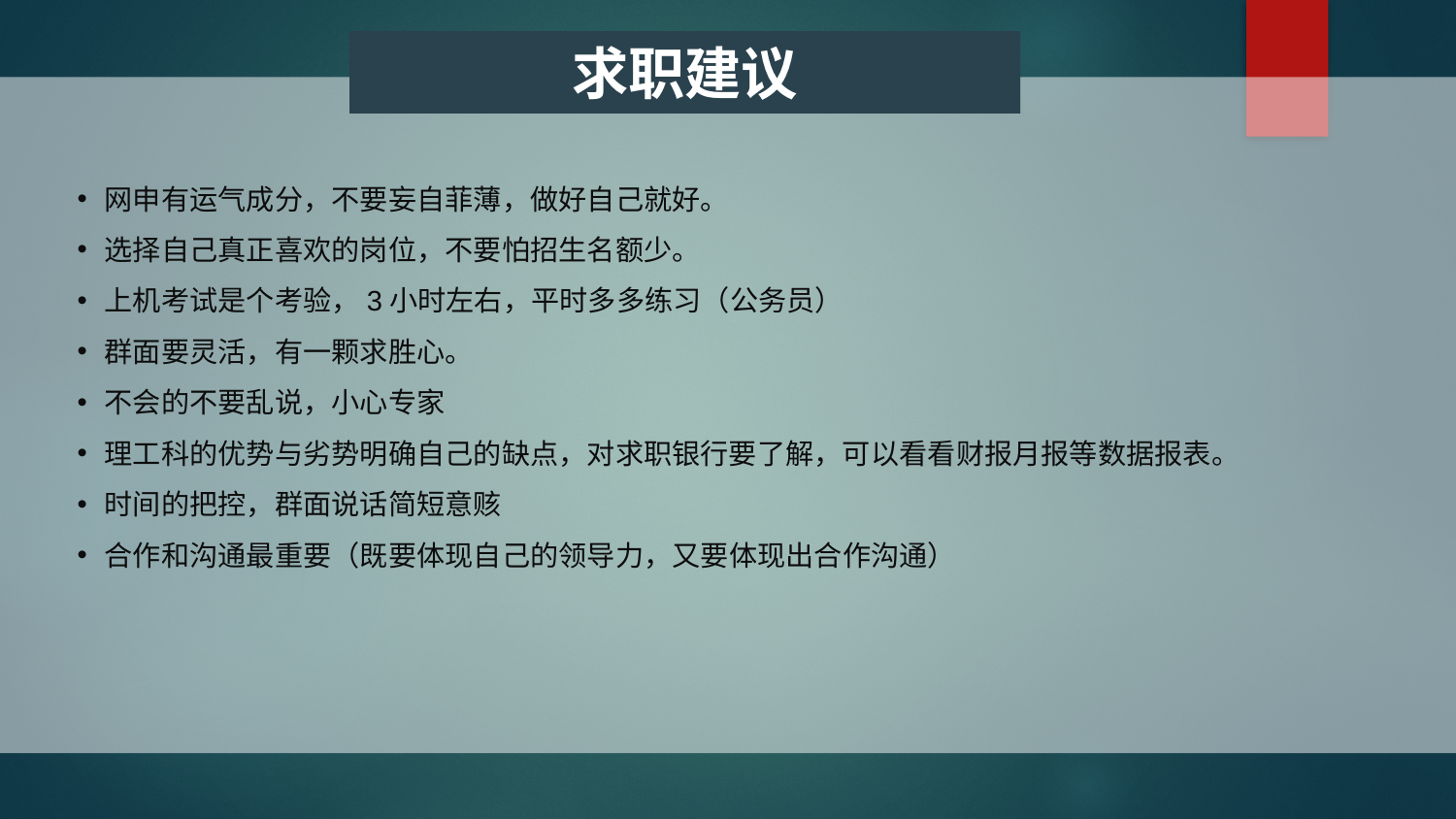

求职建议
网申有运气成分，不要妄自菲薄，做好自己就好。
选择自己真正喜欢的岗位，不要怕招生名额少。
上机考试是个考验，3小时左右，平时多多练习（公务员）
群面要灵活，有一颗求胜心。
不会的不要乱说，小心专家
理工科的优势与劣势明确自己的缺点，对求职银行要了解，可以看看财报月报等数据报表。
时间的把控，群面说话简短意赅
合作和沟通最重要（既要体现自己的领导力，又要体现出合作沟通）